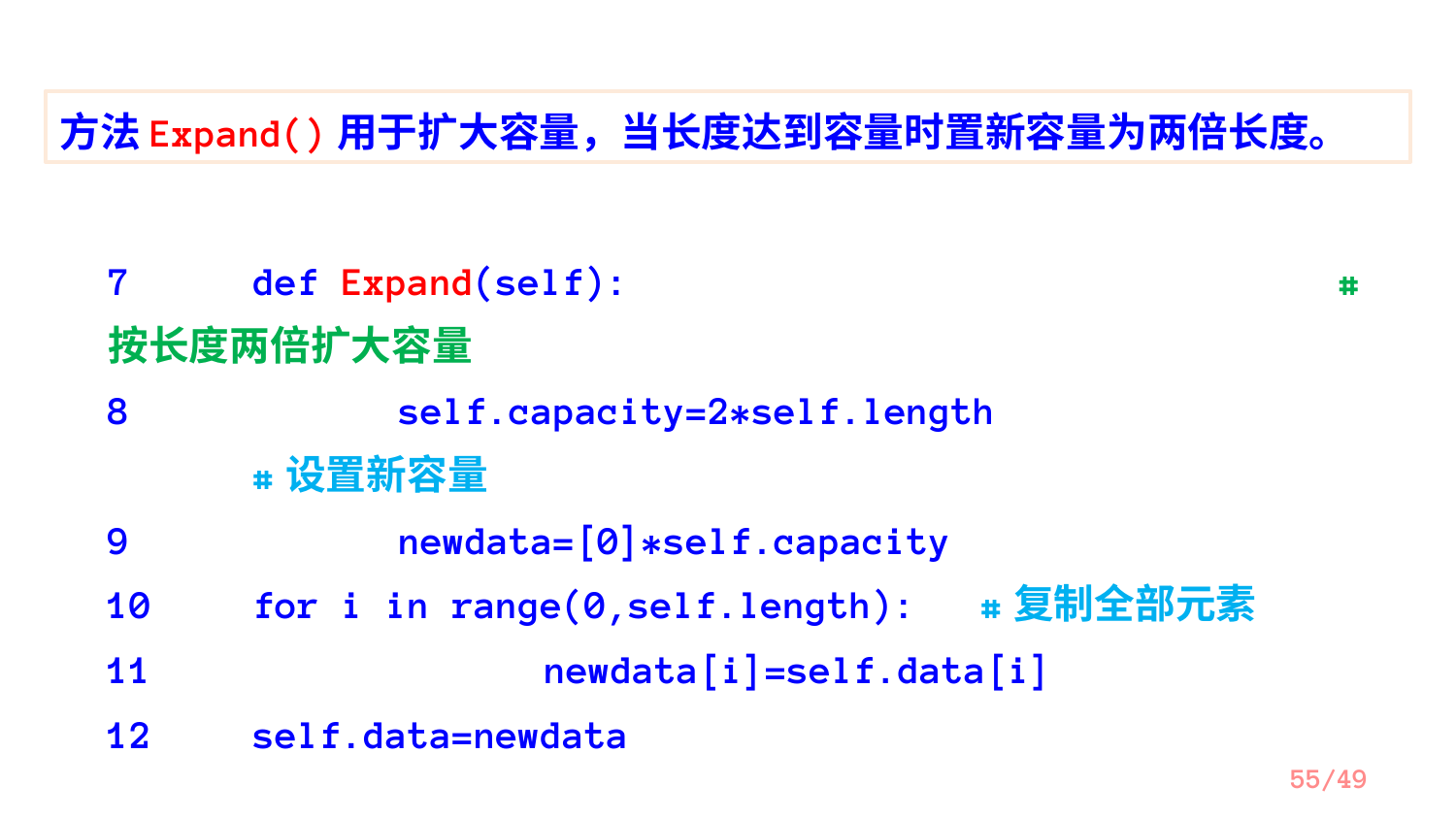

方法Expand()用于扩大容量，当长度达到容量时置新容量为两倍长度。
7  	def Expand(self):					   #按长度两倍扩大容量
8    		self.capacity=2*self.length			#设置新容量
9    		newdata=[0]*self.capacity
10    	for i in range(0,self.length):  	#复制全部元素
11     		newdata[i]=self.data[i]
12    	self.data=newdata
55/49